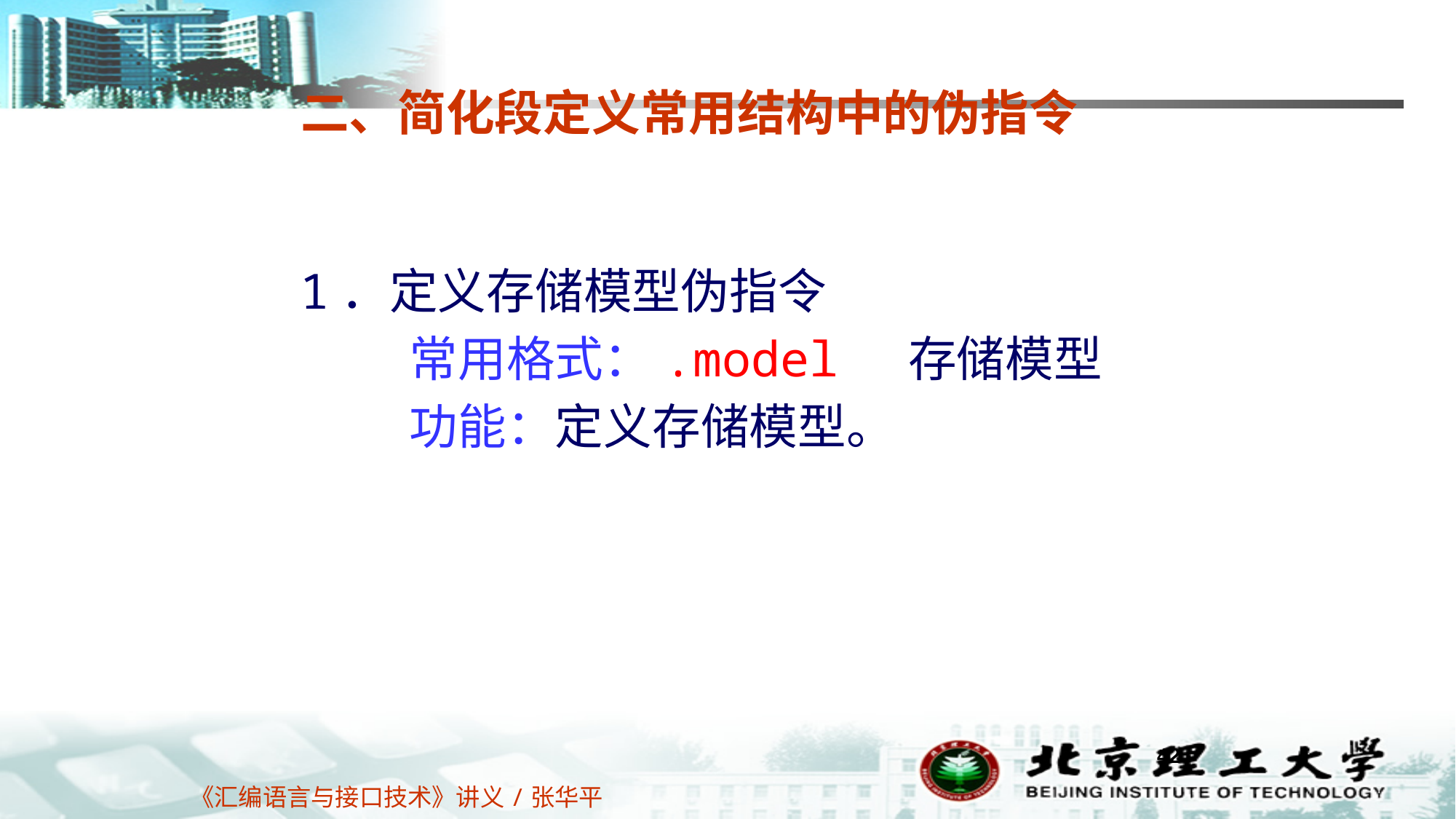

二、简化段定义常用结构中的伪指令
1．定义存储模型伪指令
	常用格式：.model  存储模型
	功能：定义存储模型。
42